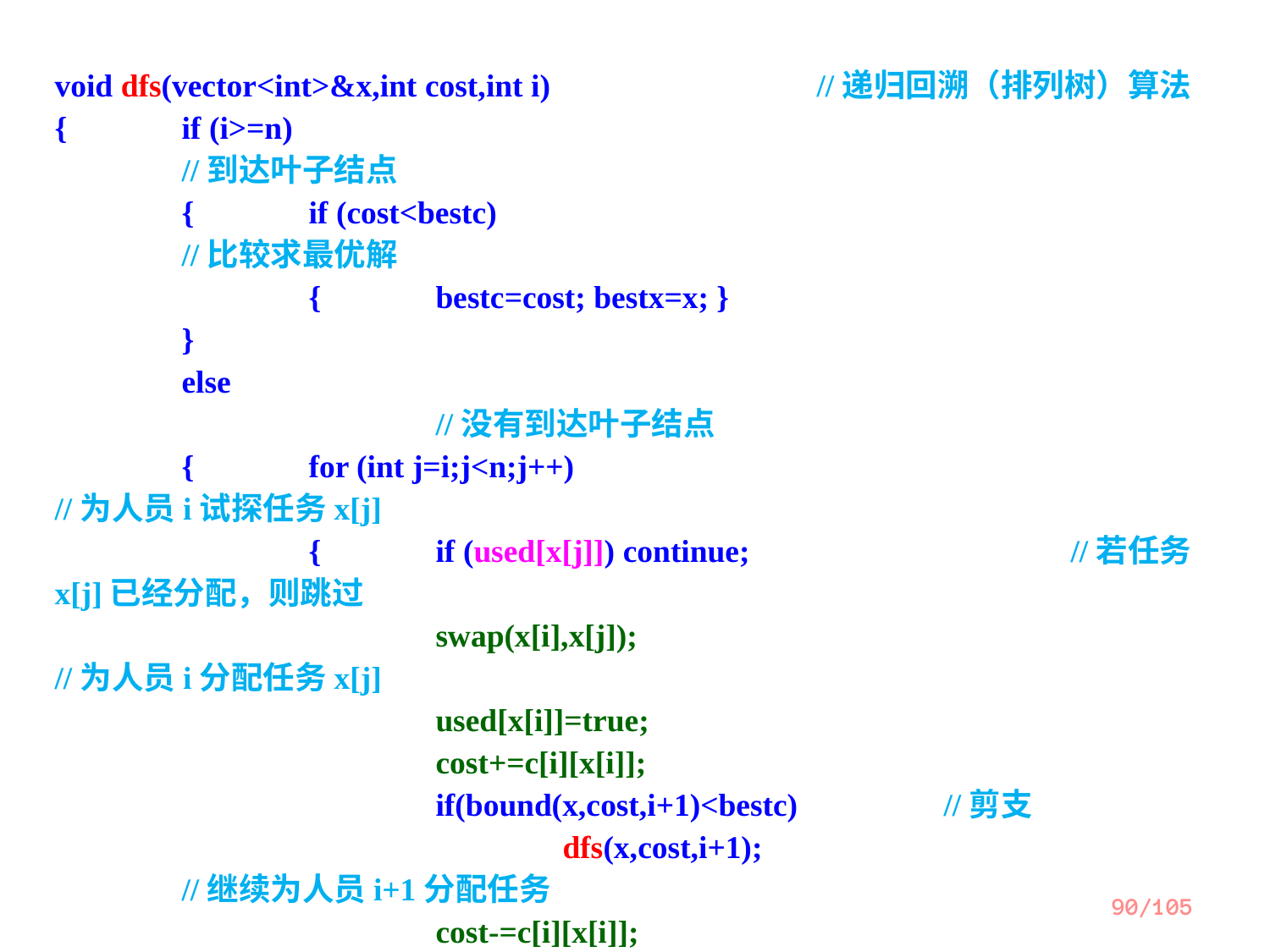

void dfs(vector<int>&x,int cost,int i)			//递归回溯（排列树）算法
{	if (i>=n)									//到达叶子结点
	{	if (cost<bestc)							//比较求最优解
		{	bestc=cost; bestx=x; }
	}
	else											//没有到达叶子结点
	{	for (int j=i;j<n;j++)					//为人员i试探任务x[j]
		{	if (used[x[j]]) continue;			//若任务x[j]已经分配，则跳过
			swap(x[i],x[j]);					//为人员i分配任务x[j]
			used[x[i]]=true;
			cost+=c[i][x[i]];
			if(bound(x,cost,i+1)<bestc)		//剪支
				dfs(x,cost,i+1);					//继续为人员i+1分配任务
			cost-=c[i][x[i]];					//cost回溯
			used[x[i]]=false;					//used回溯
			swap(x[i],x[j]);
		}
	}
}
90/105